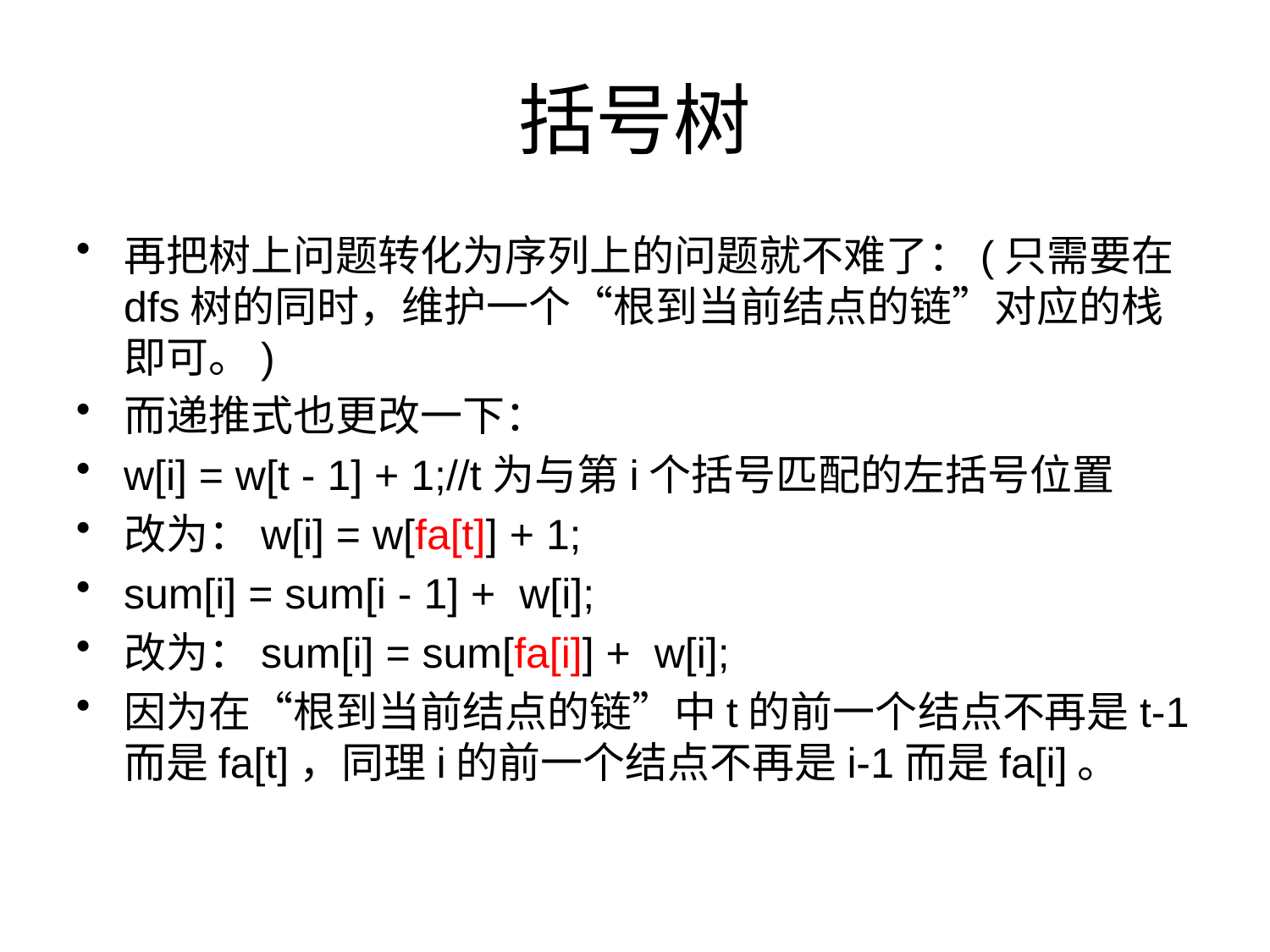

# 括号树
再把树上问题转化为序列上的问题就不难了：(只需要在dfs树的同时，维护一个“根到当前结点的链”对应的栈即可。)
而递推式也更改一下：
w[i] = w[t - 1] + 1;//t为与第i个括号匹配的左括号位置
改为：w[i] = w[fa[t]] + 1;
sum[i] = sum[i - 1] +  w[i];
改为：sum[i] = sum[fa[i]] +  w[i];
因为在“根到当前结点的链”中t的前一个结点不再是t-1而是fa[t]，同理i的前一个结点不再是i-1而是fa[i]。